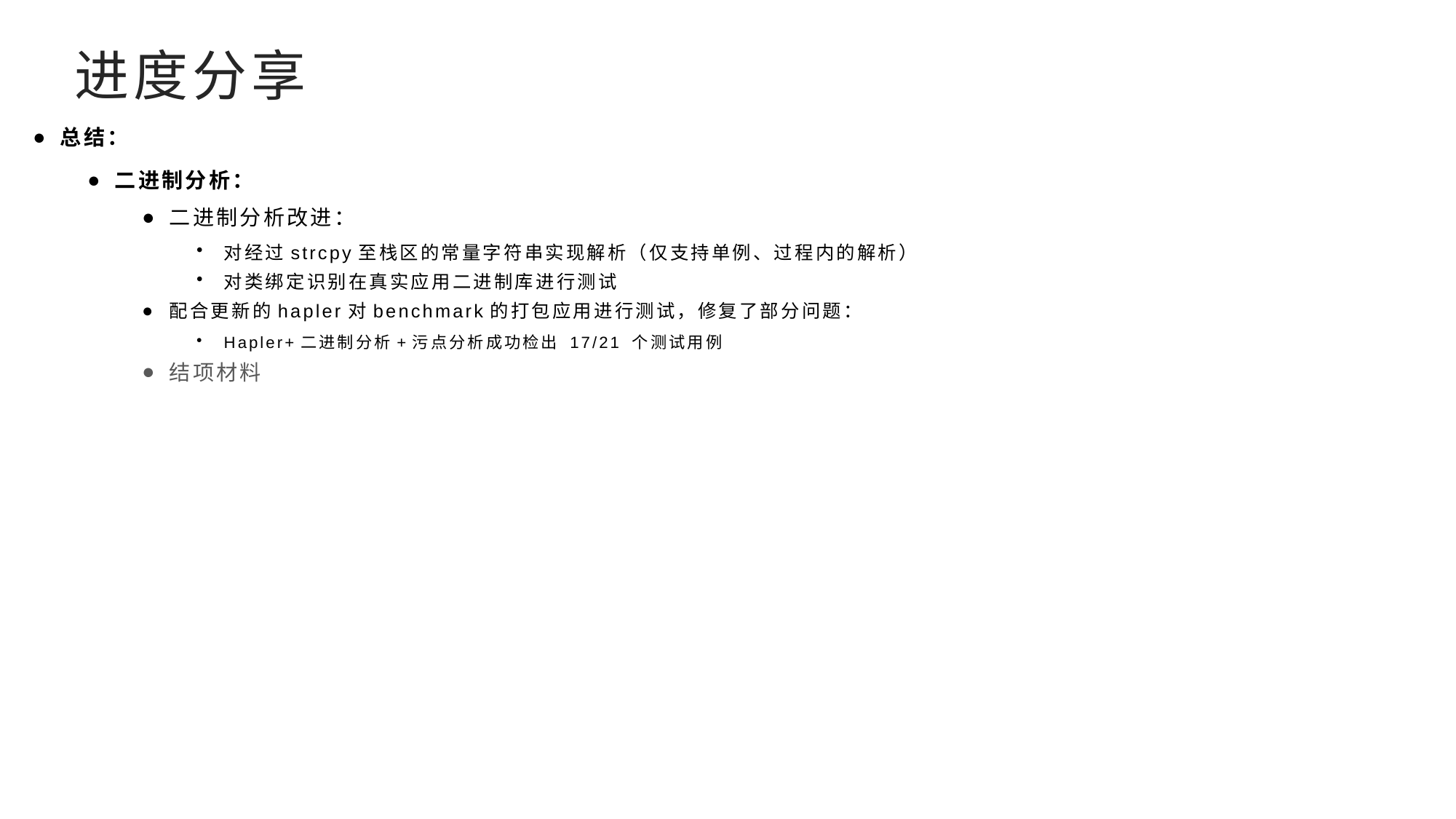

# 进度分享
总结：
二进制分析：
二进制分析改进：
对经过strcpy至栈区的常量字符串实现解析（仅支持单例、过程内的解析）
对类绑定识别在真实应用二进制库进行测试
配合更新的hapler对benchmark的打包应用进行测试，修复了部分问题：
Hapler+二进制分析+污点分析成功检出 17/21 个测试用例
结项材料